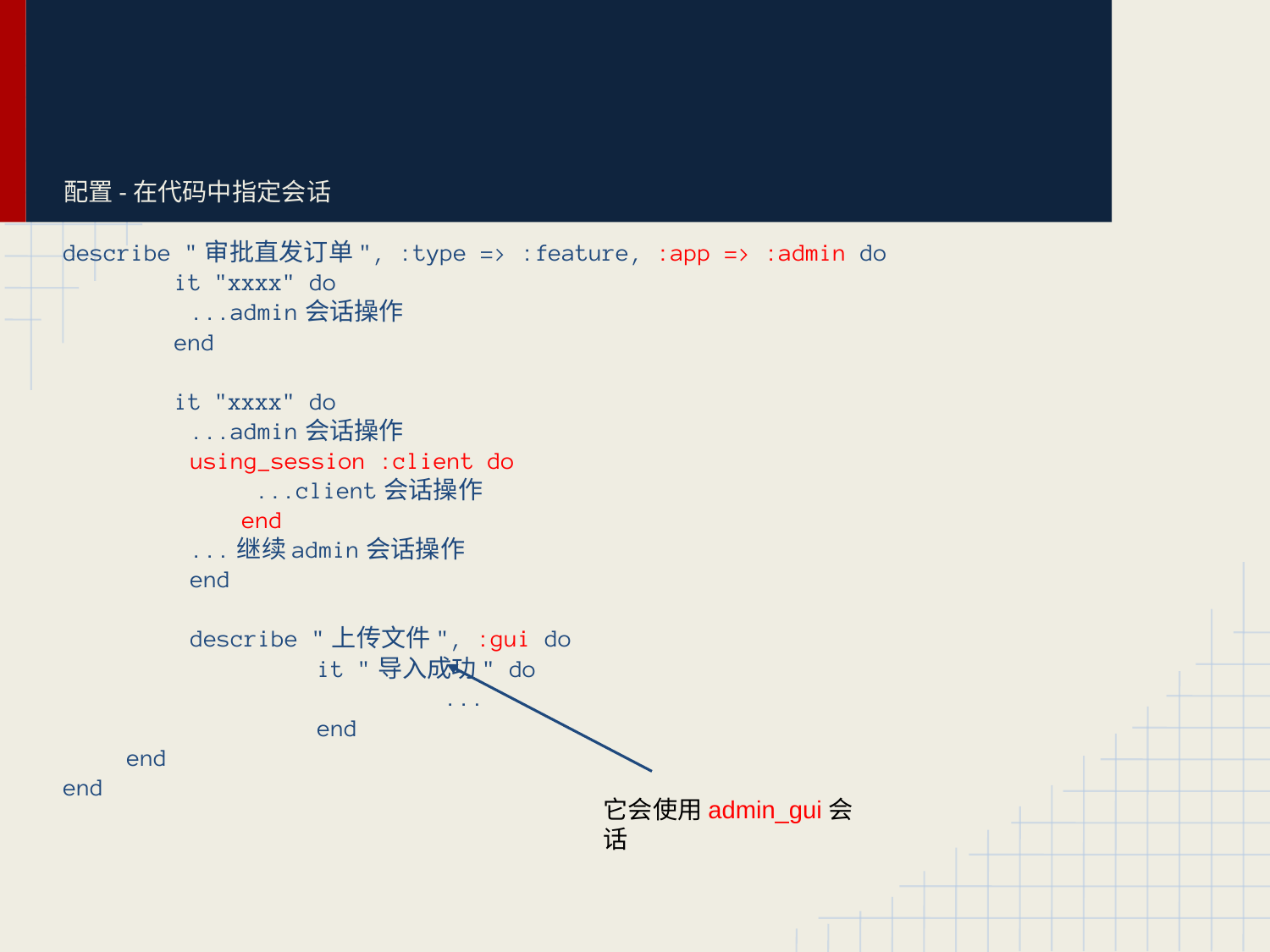

# 配置-在代码中指定会话
describe "审批直发订单", :type => :feature, :app => :admin do
it "xxxx" do
	...admin会话操作
end

it "xxxx" do
	...admin会话操作
	using_session :client do
      ...client会话操作
     end
	...继续admin会话操作
	end

	describe "上传文件", :gui do
		it "导入成功" do
			...
		end
end
end

它会使用admin_gui会话